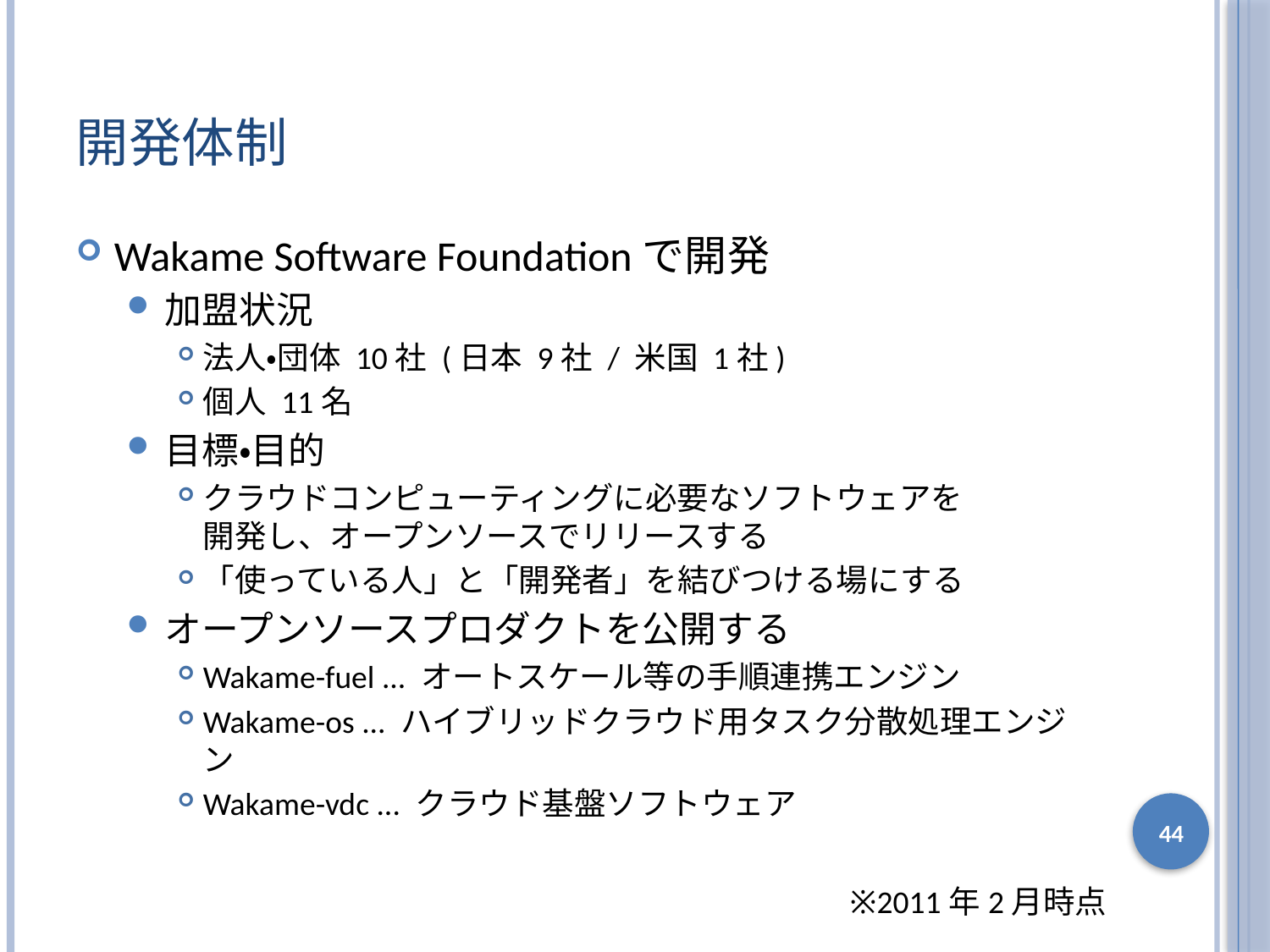

# 開発体制
Wakame Software Foundationで開発
加盟状況
法人・団体 10社 (日本 9社 / 米国 1社)
個人 11名
目標・目的
クラウドコンピューティングに必要なソフトウェアを
開発し、オープンソースでリリースする
「使っている人」と「開発者」を結びつける場にする
オープンソースプロダクトを公開する
Wakame-fuel ... オートスケール等の手順連携エンジン
Wakame-os ... ハイブリッドクラウド用タスク分散処理エンジン
Wakame-vdc ... クラウド基盤ソフトウェア
44
※2011年2月時点